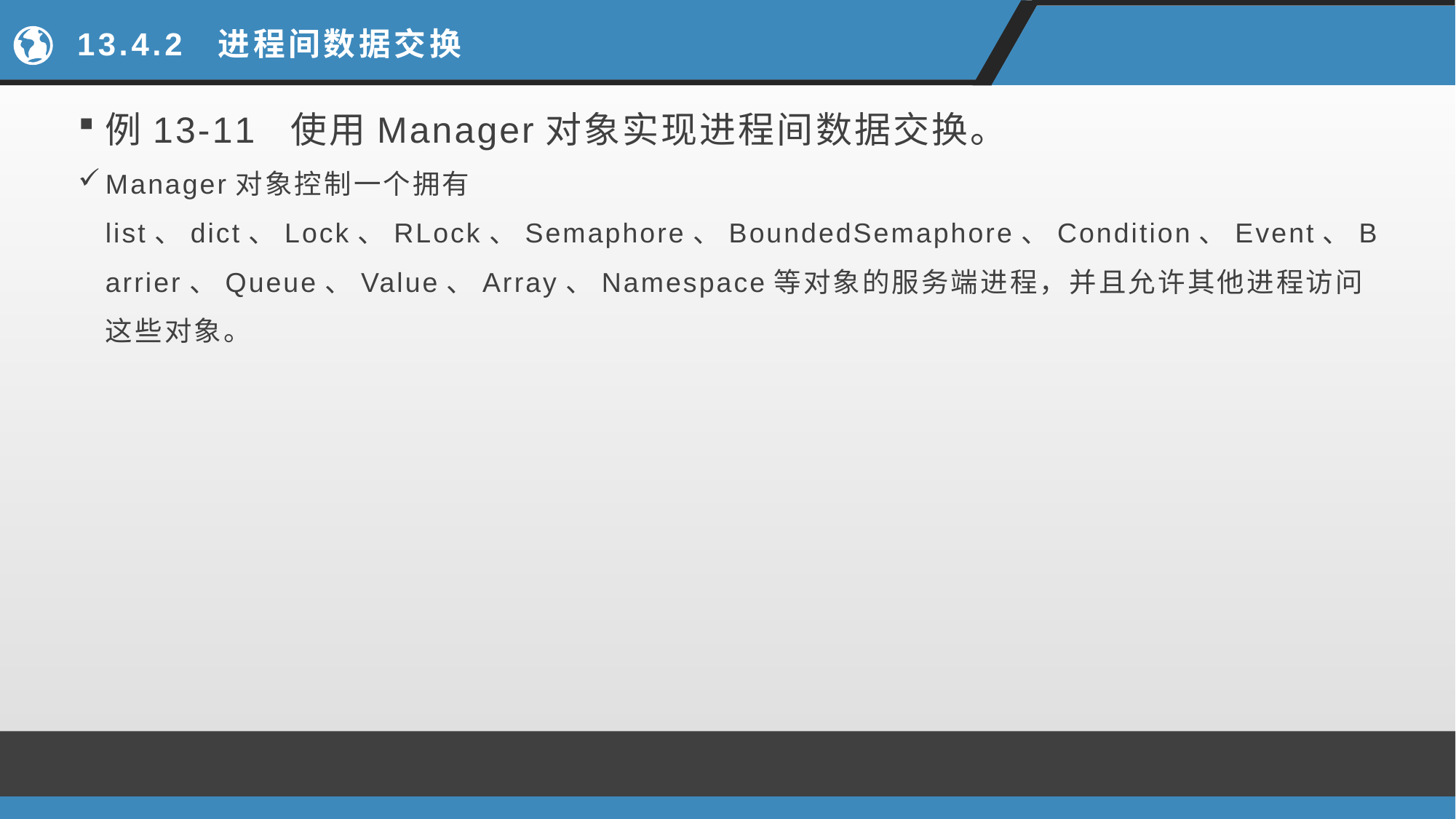

# 13.4.2  进程间数据交换

例13-11  使用Manager对象实现进程间数据交换。
Manager对象控制一个拥有list、dict、Lock、RLock、Semaphore、BoundedSemaphore、Condition、Event、Barrier、Queue、Value、Array、Namespace等对象的服务端进程，并且允许其他进程访问这些对象。